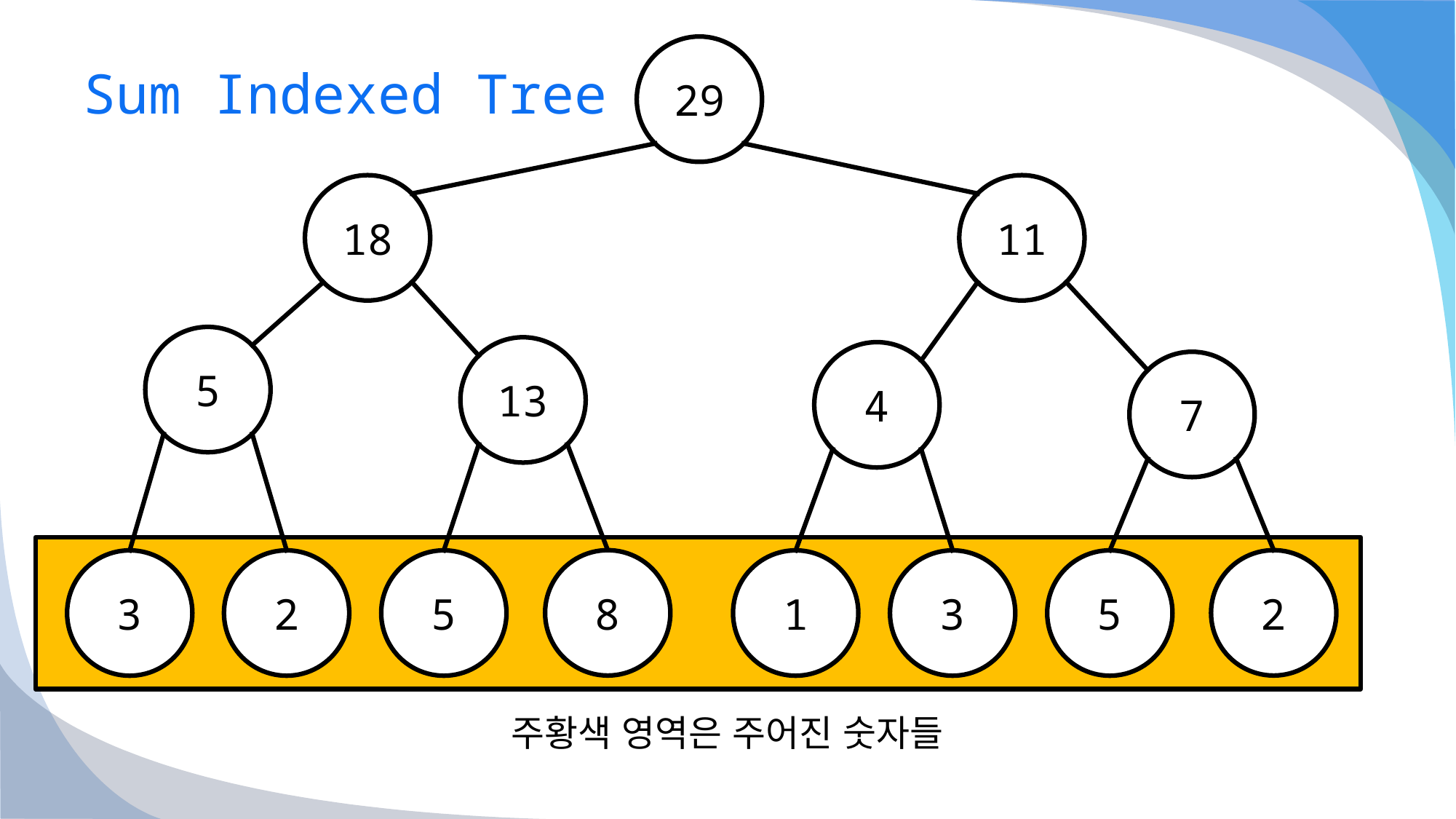

# Sum Indexed Tree
29
18
11
5
13
4
7

8
2
3
2
5
1
3
5
주황색 영역은 주어진 숫자들